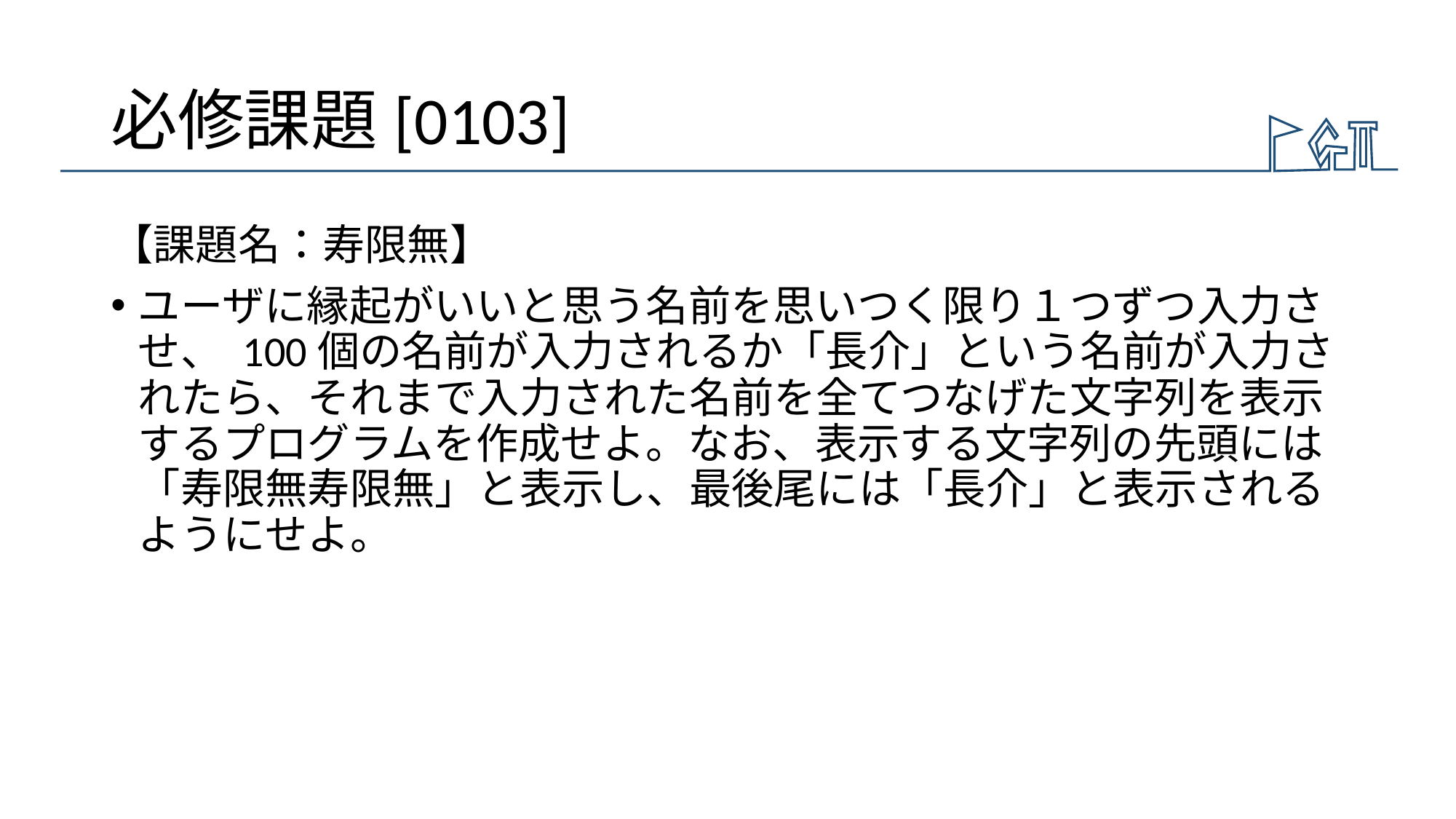

# 必修課題[0103]
【課題名：寿限無】
ユーザに縁起がいいと思う名前を思いつく限り１つずつ入力させ、 100個の名前が入力されるか「長介」という名前が入力されたら、それまで入力された名前を全てつなげた文字列を表示するプログラムを作成せよ。なお、表示する文字列の先頭には「寿限無寿限無」と表示し、最後尾には「長介」と表示されるようにせよ。